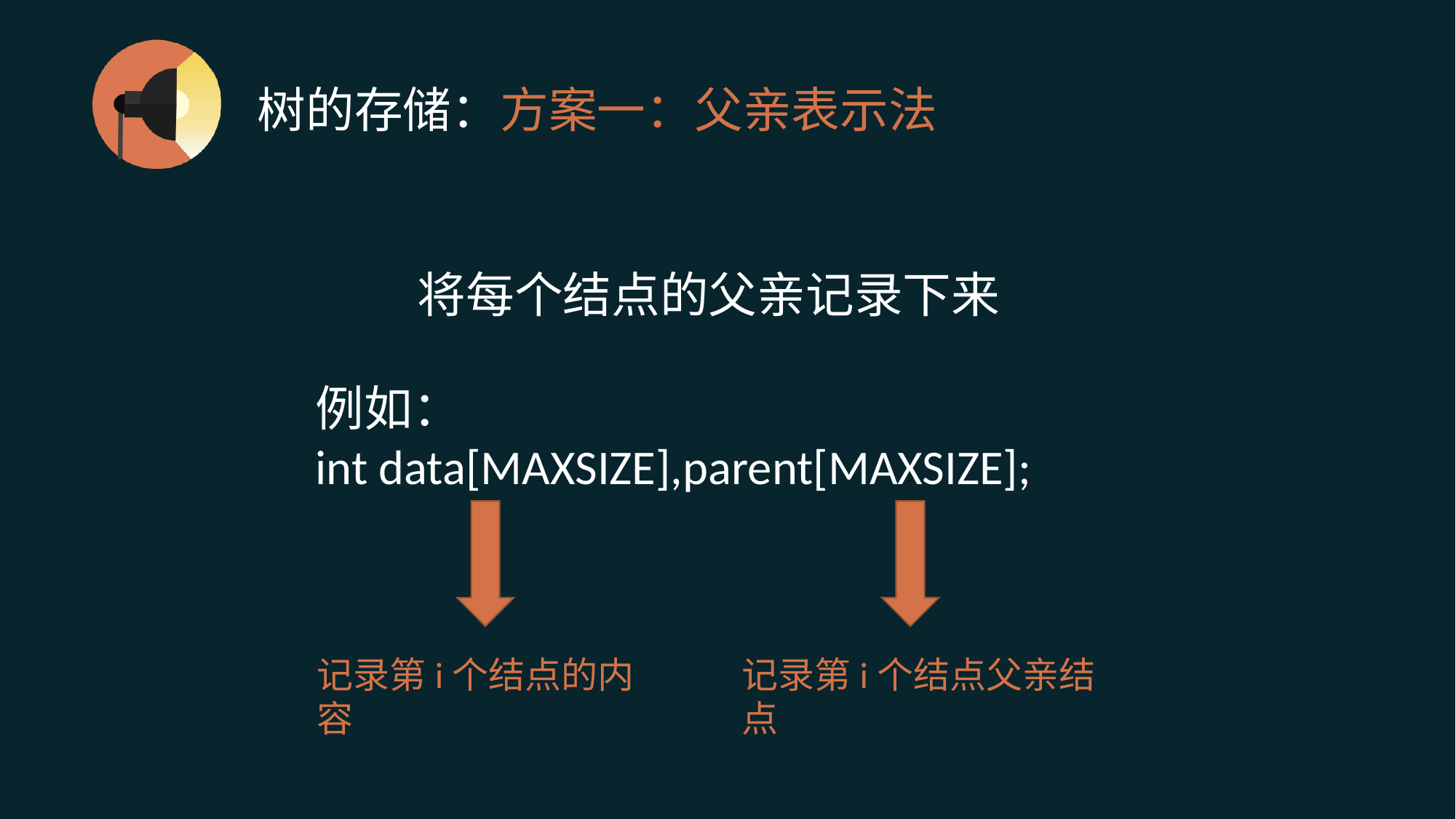

# 树的存储：方案一：父亲表示法
将每个结点的父亲记录下来
例如：
int data[MAXSIZE],parent[MAXSIZE];

记录第i个结点的内容
记录第i个结点父亲结点